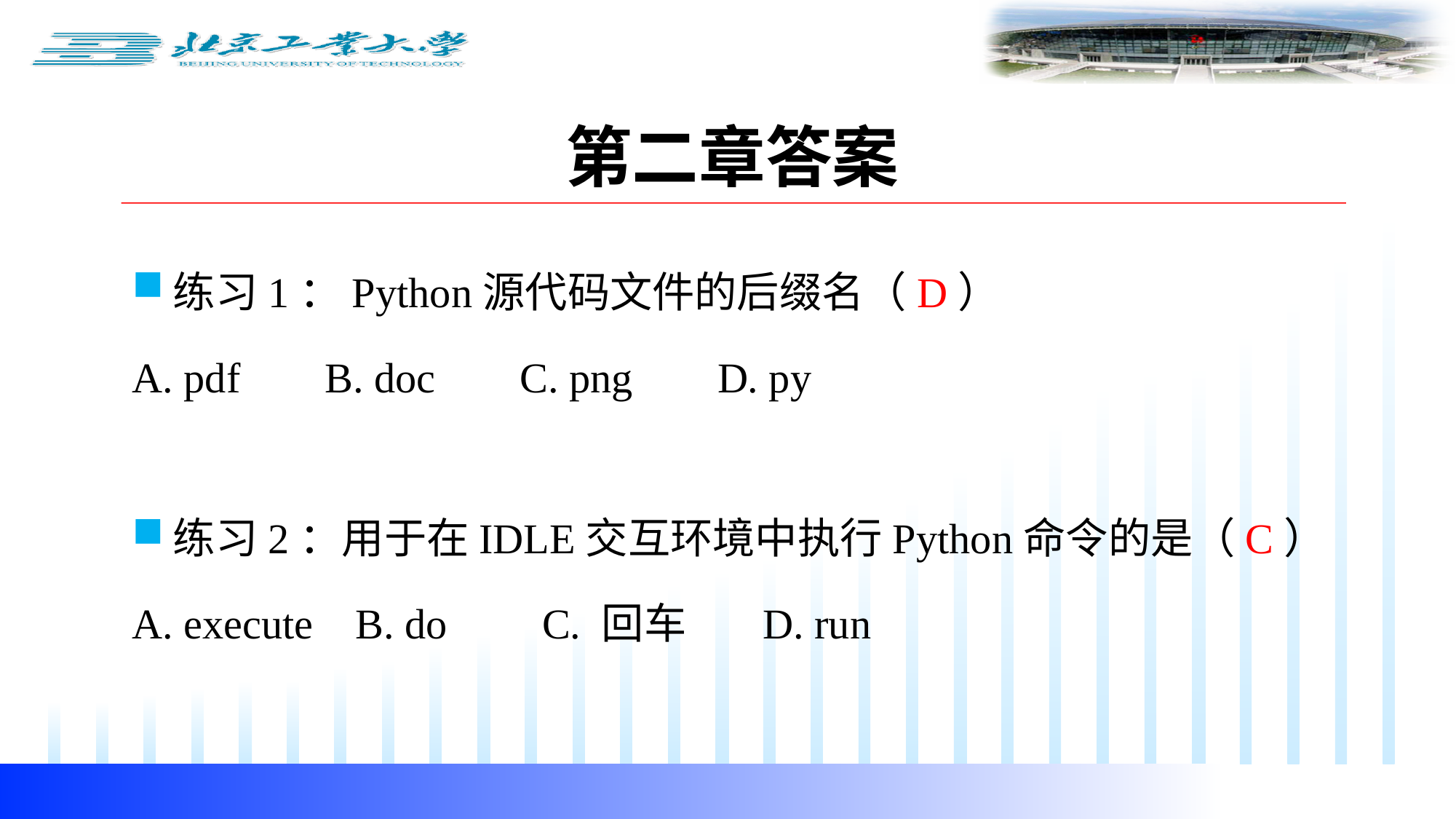

第二章答案
练习1：Python源代码文件的后缀名（D）
A. pdf        B. doc        C. png        D. py

练习2：用于在IDLE交互环境中执行Python命令的是（C）
A. execute    B. do         C. 回车       D. run